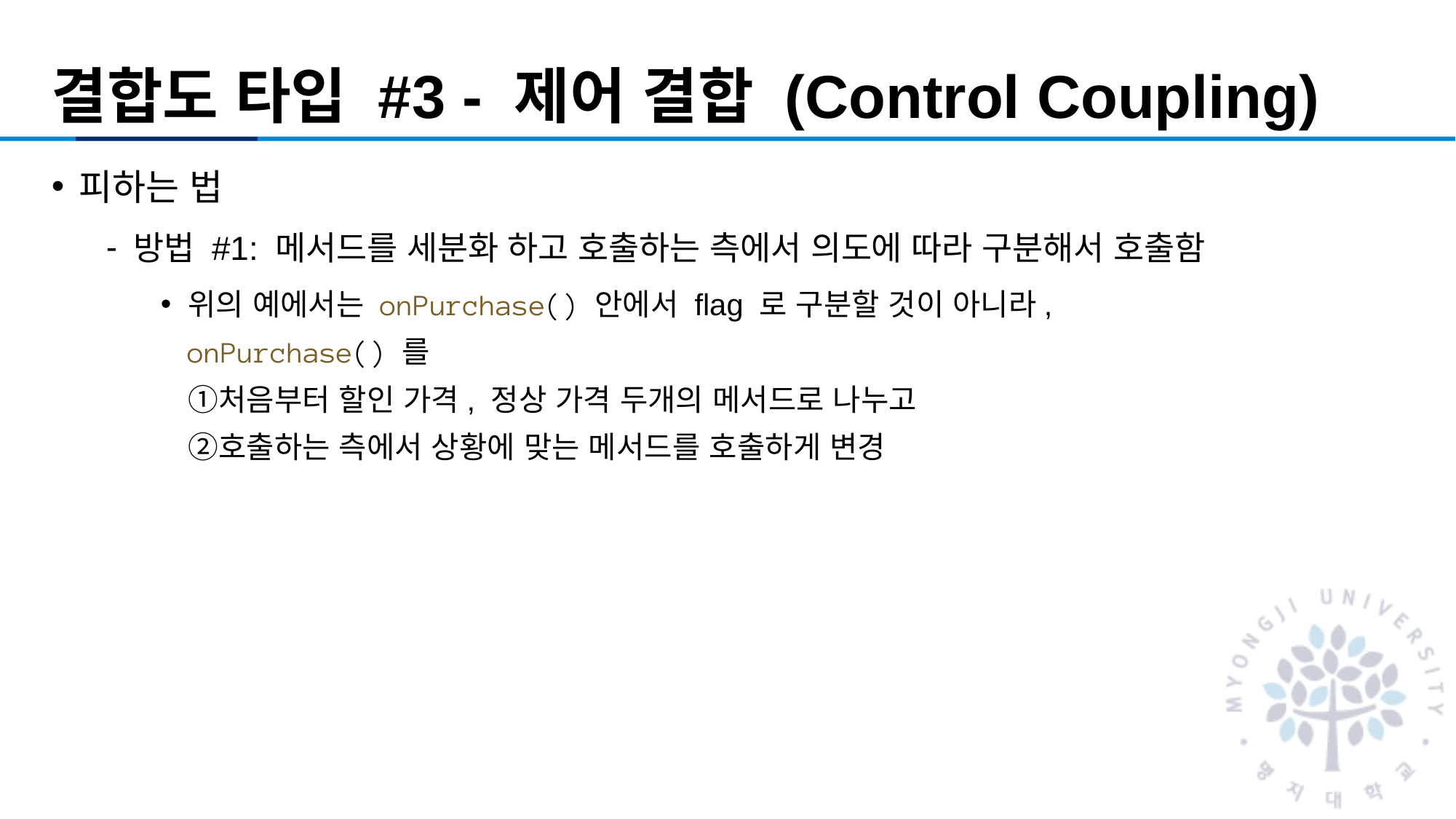

# 결합도 타입 #3 - 제어 결합 (Control Coupling)
피하는 법
방법 #1: 메서드를 세분화 하고 호출하는 측에서 의도에 따라 구분해서 호출함
위의 예에서는 onPurchase() 안에서 flag 로 구분할 것이 아니라,
onPurchase() 를
①처음부터 할인 가격, 정상 가격 두개의 메서드로 나누고
②호출하는 측에서 상황에 맞는 메서드를 호출하게 변경